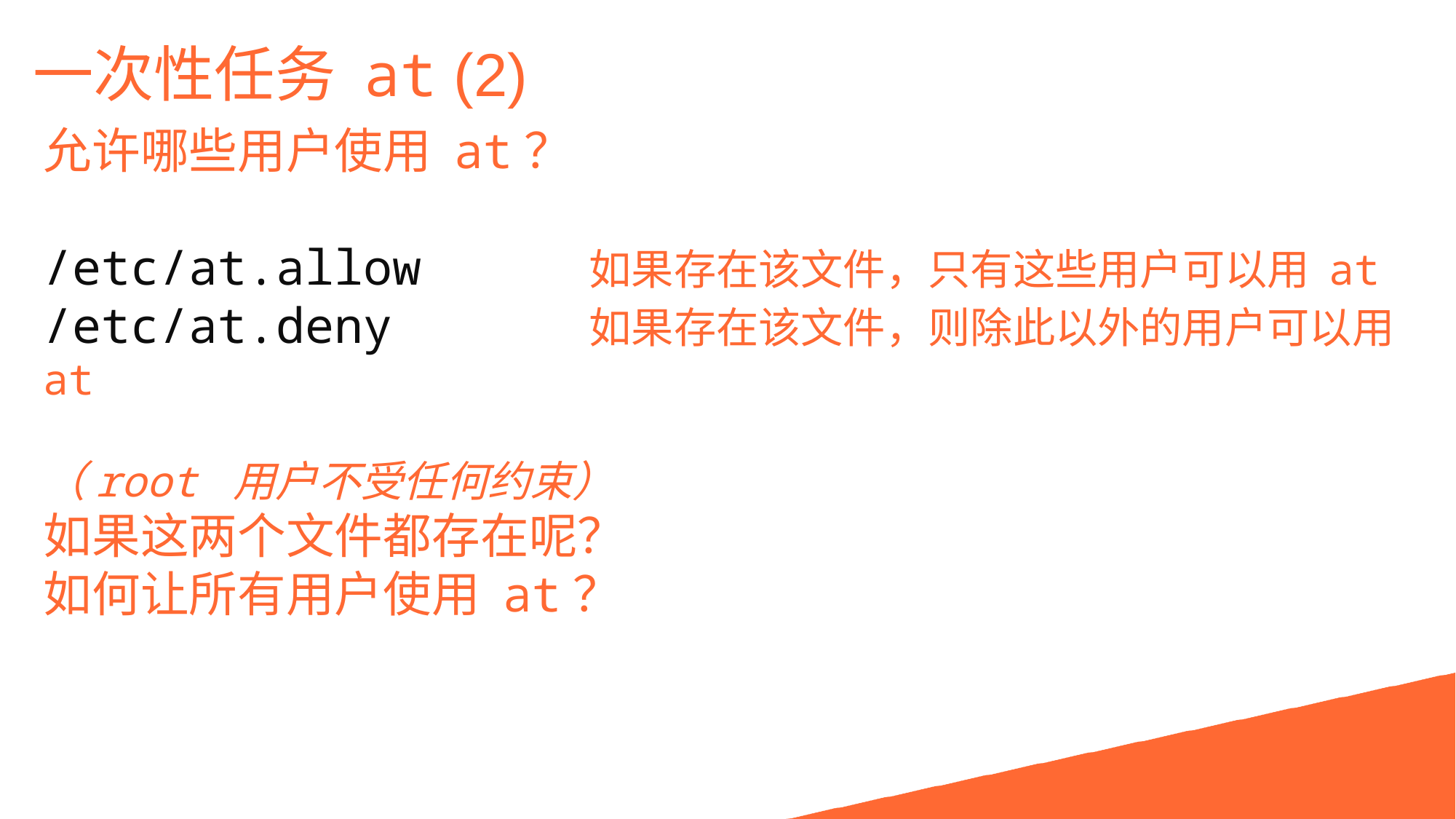

一次性任务 at (2)
允许哪些用户使用 at？

/etc/at.allow		如果存在该文件，只有这些用户可以用 at
/etc/at.deny		如果存在该文件，则除此以外的用户可以用 at

（root 用户不受任何约束）
如果这两个文件都存在呢？
如何让所有用户使用 at？